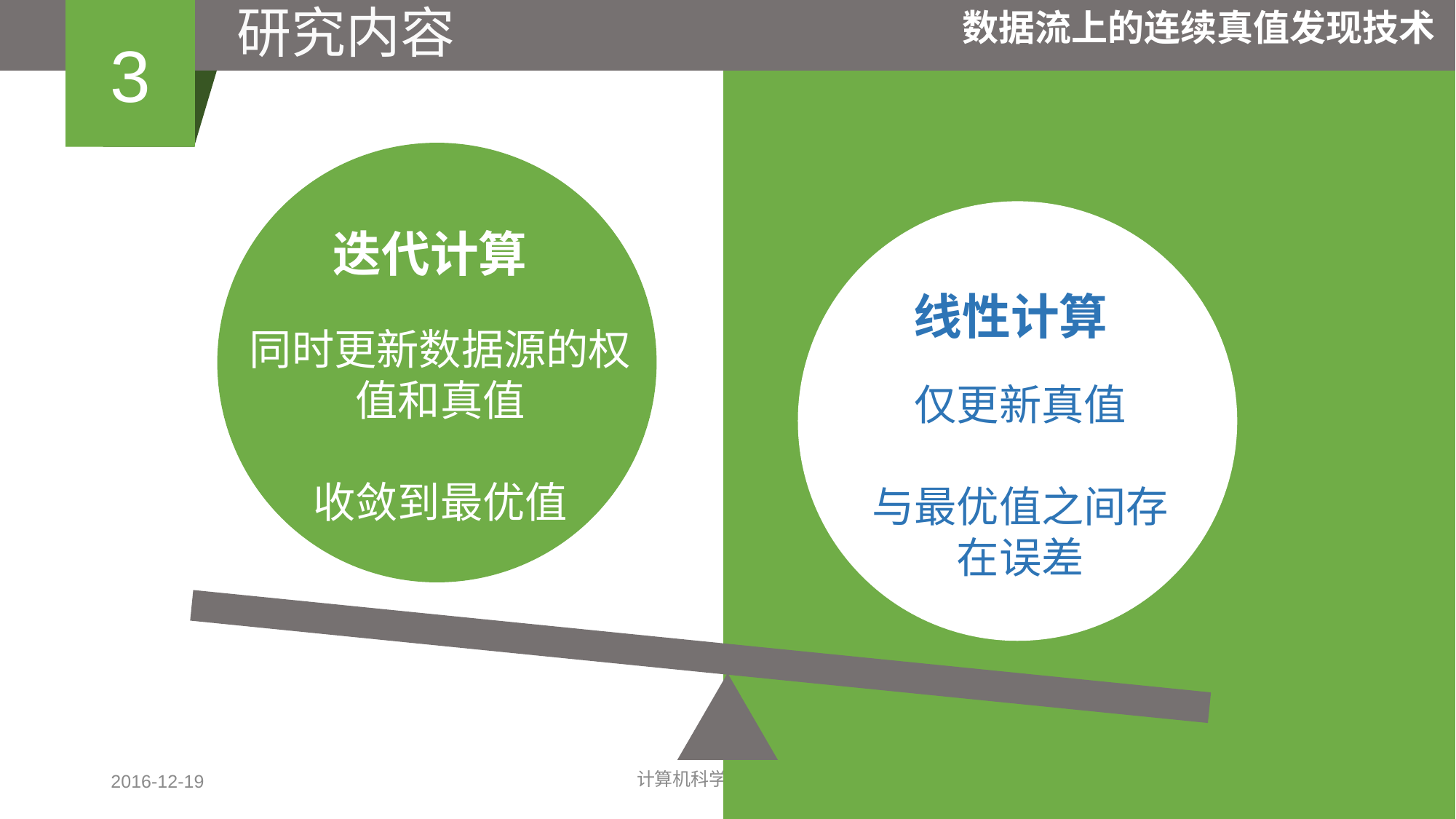

研究内容
3

数据流上的连续真值发现技术

国内研究

迭代计算
线性计算
同时更新数据源的权值和真值

收敛到最优值
仅更新真值

与最优值之间存在误差

2016-12-19
计算机科学与工程学院
8